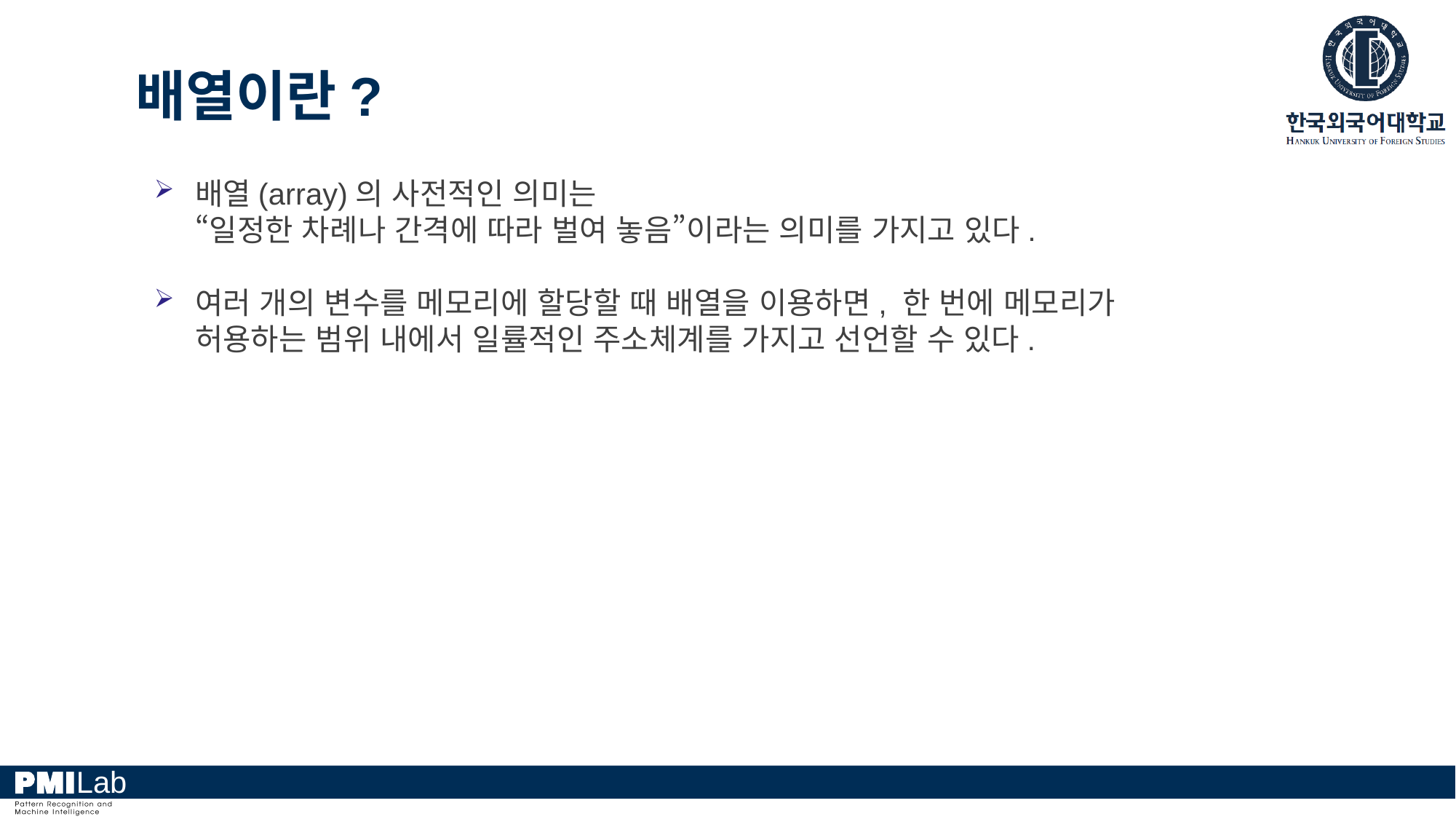

# 배열이란?
배열(array)의 사전적인 의미는
“일정한 차례나 간격에 따라 벌여 놓음”이라는 의미를 가지고 있다.

여러 개의 변수를 메모리에 할당할 때 배열을 이용하면, 한 번에 메모리가 허용하는 범위 내에서 일률적인 주소체계를 가지고 선언할 수 있다.